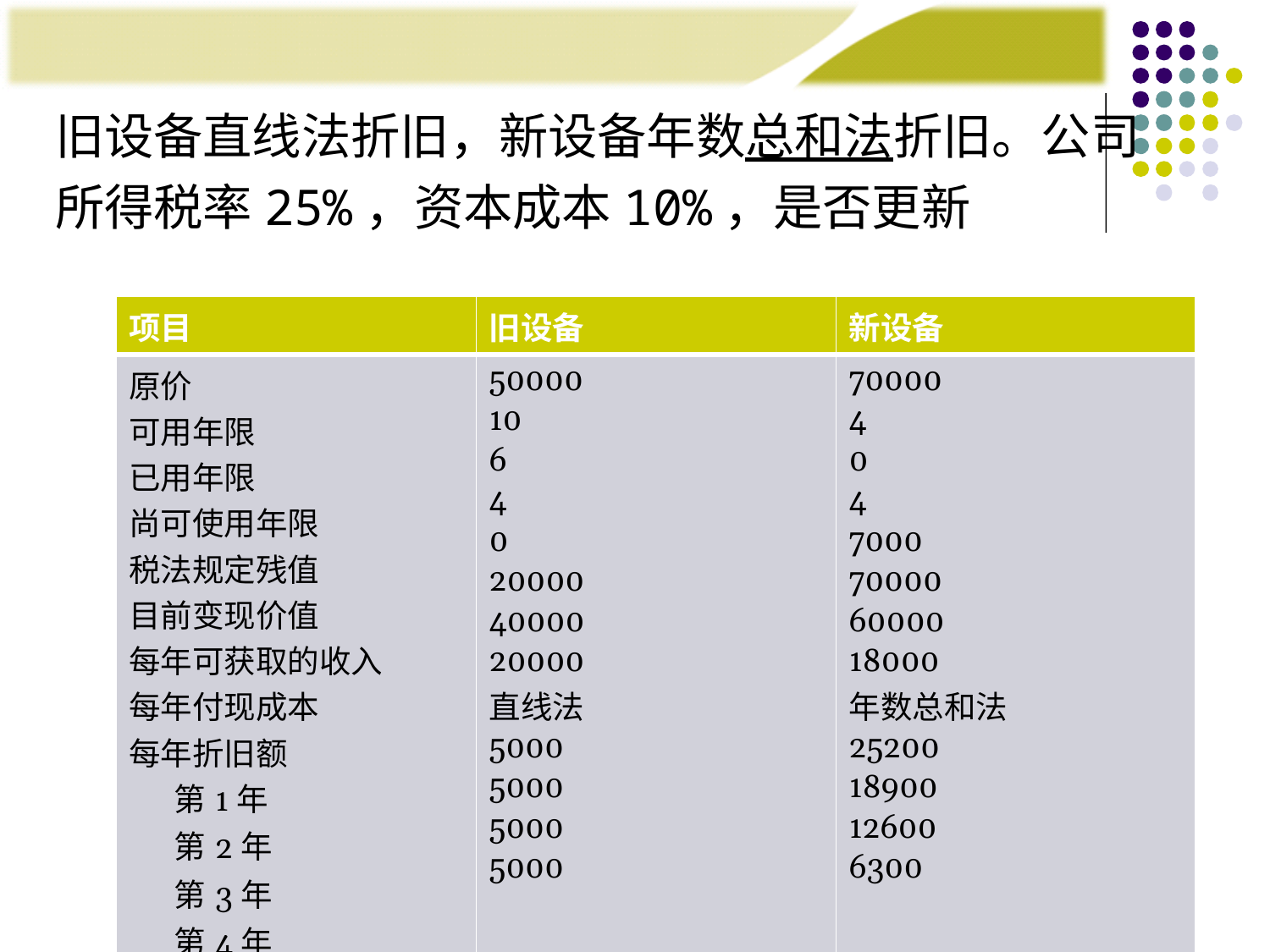

旧设备直线法折旧，新设备年数总和法折旧。公司所得税率25%，资本成本10%，是否更新

| 项目 | 旧设备 | 新设备 |
| --- | --- | --- |
| 原价 可用年限 已用年限 尚可使用年限 税法规定残值 目前变现价值 每年可获取的收入 每年付现成本 每年折旧额 第1年 第2年 第3年 第4年 | 50000 10 6 4 0 20000 40000 20000 直线法 5000 5000 5000 5000 | 70000 4 0 4 7000 70000 60000 18000 年数总和法 25200 18900 12600 6300 |